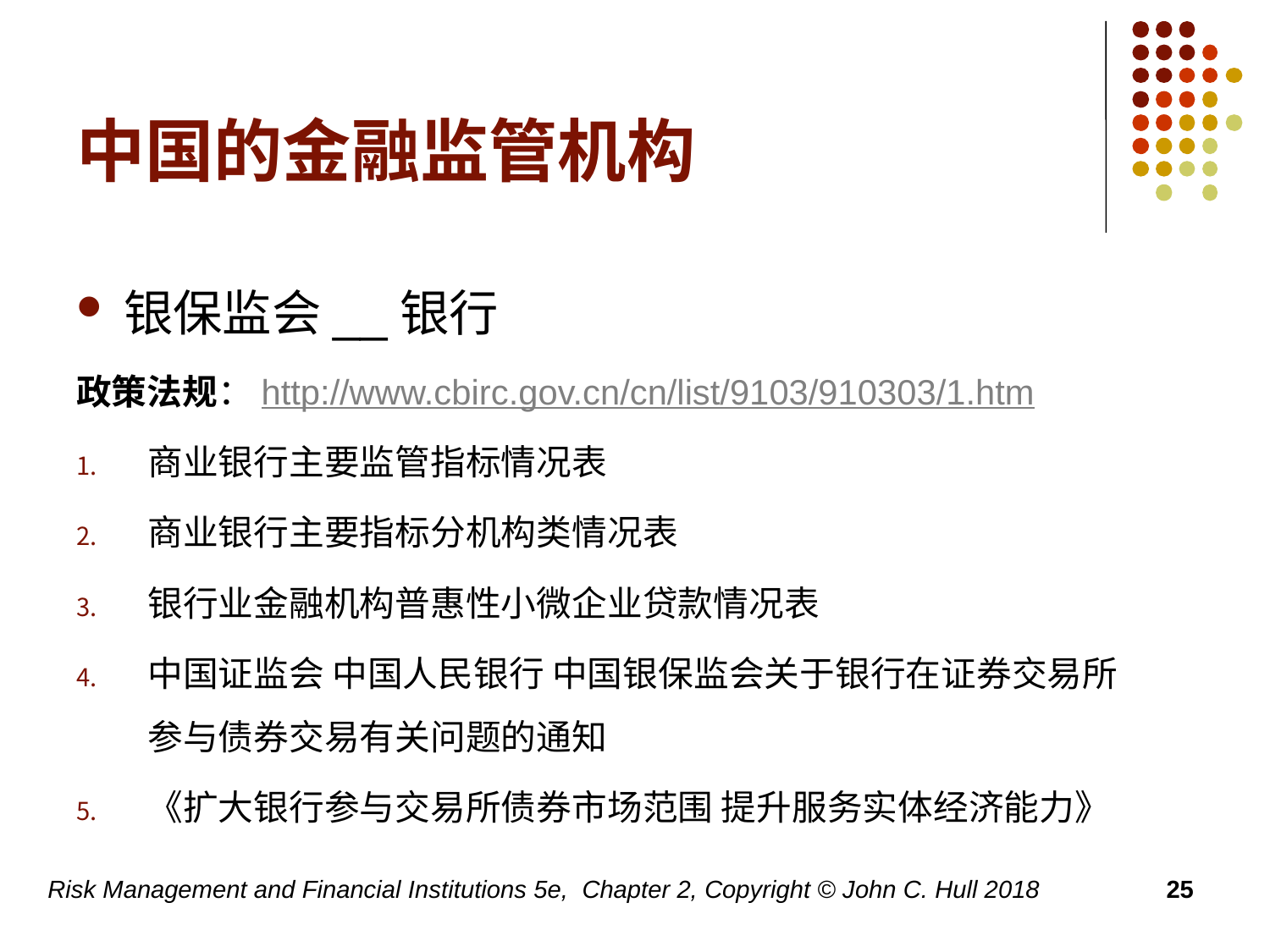

# 中国的金融监管机构
银保监会__银行
政策法规：http://www.cbirc.gov.cn/cn/list/9103/910303/1.htm
商业银行主要监管指标情况表
商业银行主要指标分机构类情况表
银行业金融机构普惠性小微企业贷款情况表
中国证监会 中国人民银行 中国银保监会关于银行在证券交易所参与债券交易有关问题的通知
《扩大银行参与交易所债券市场范围 提升服务实体经济能力》

Risk Management and Financial Institutions 5e,  Chapter 2, Copyright © John C. Hull 2018
25